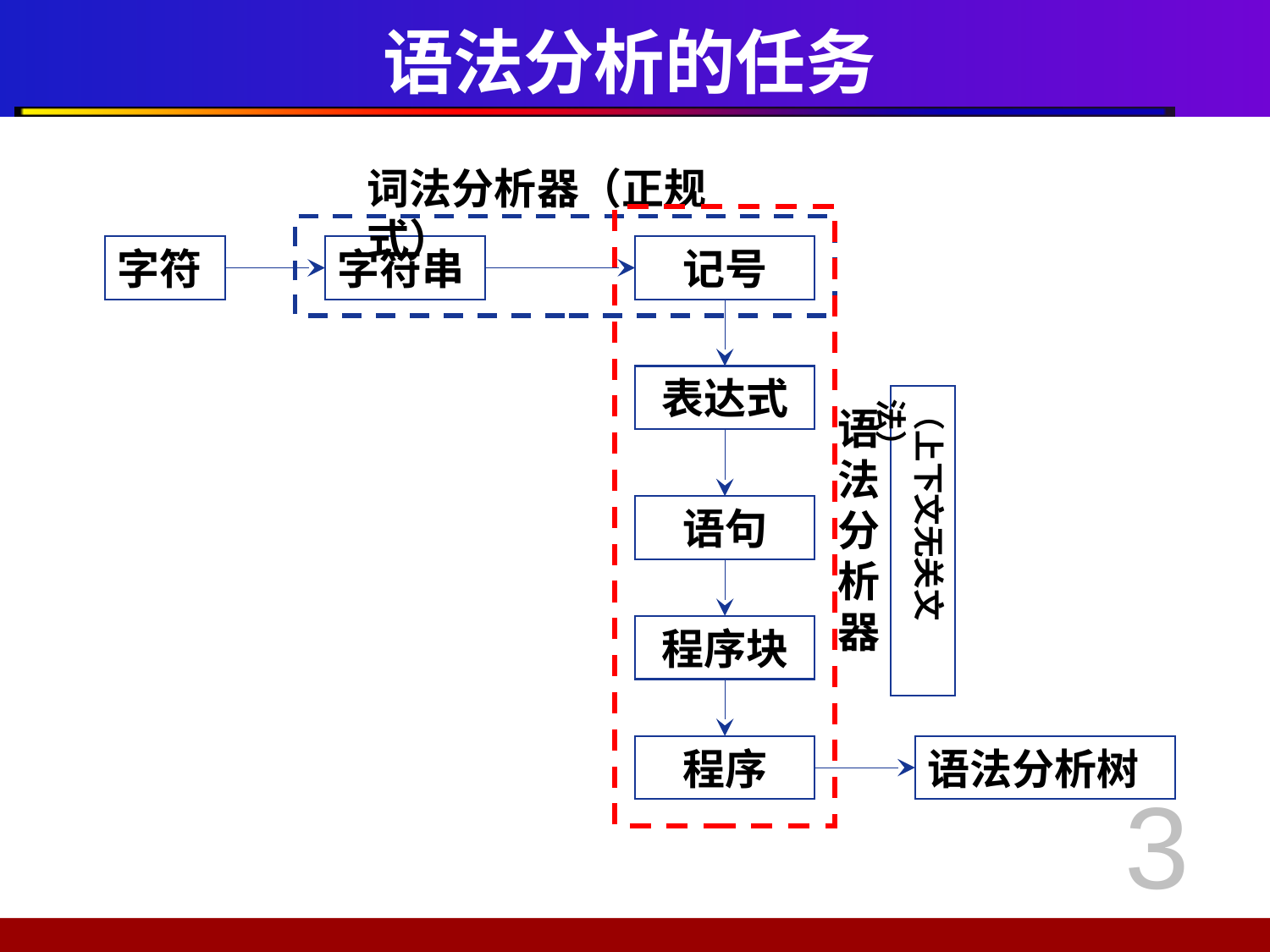

# 语法分析的任务
词法分析器（正规式）

字符
字符串
记号
表达式
（上下文无关文法）
语法分析器
语句
程序块
程序
语法分析树
3